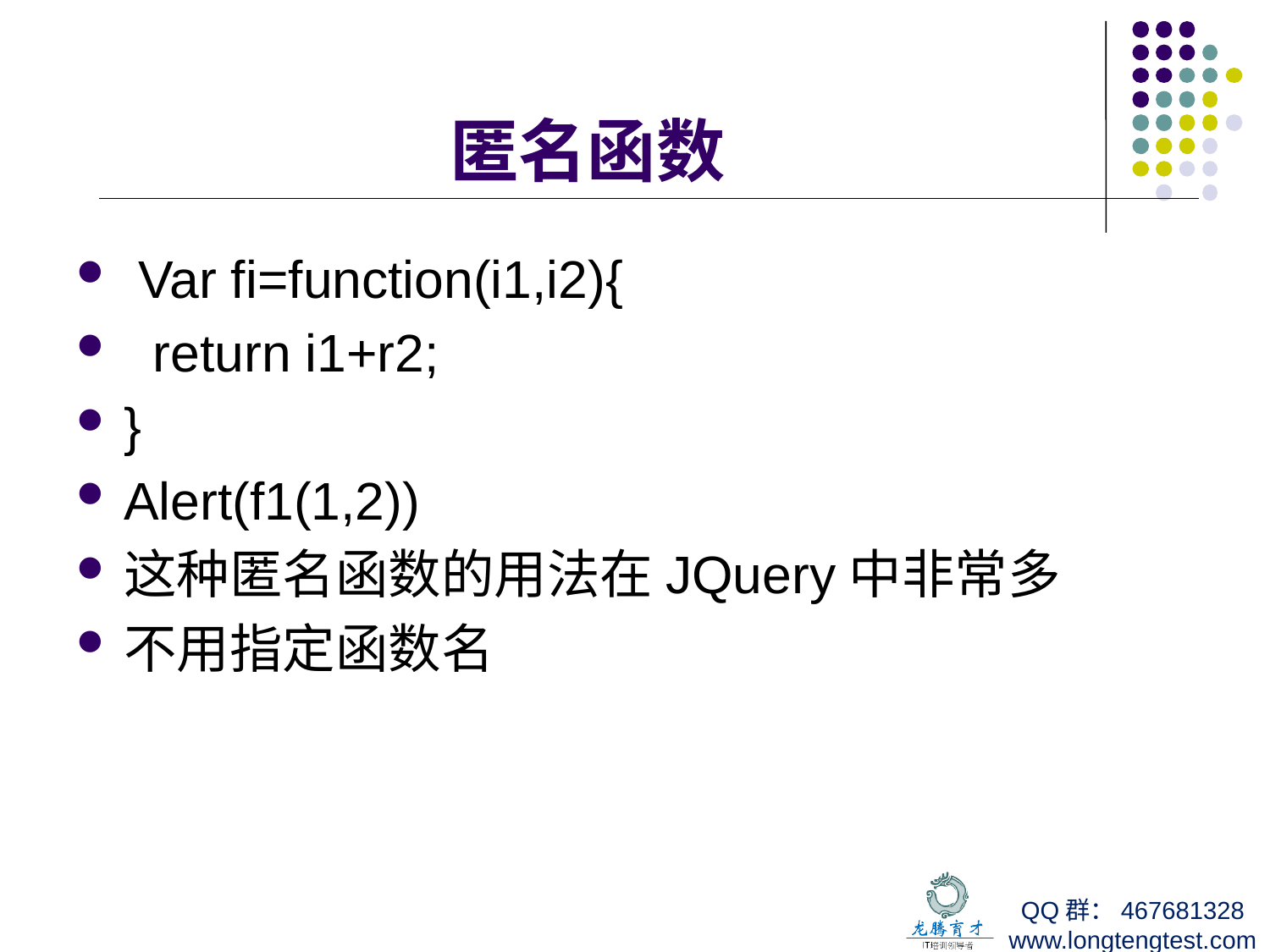

# 匿名函数
 Var fi=function(i1,i2){
  return i1+r2;
}
Alert(f1(1,2))
这种匿名函数的用法在JQuery中非常多
不用指定函数名